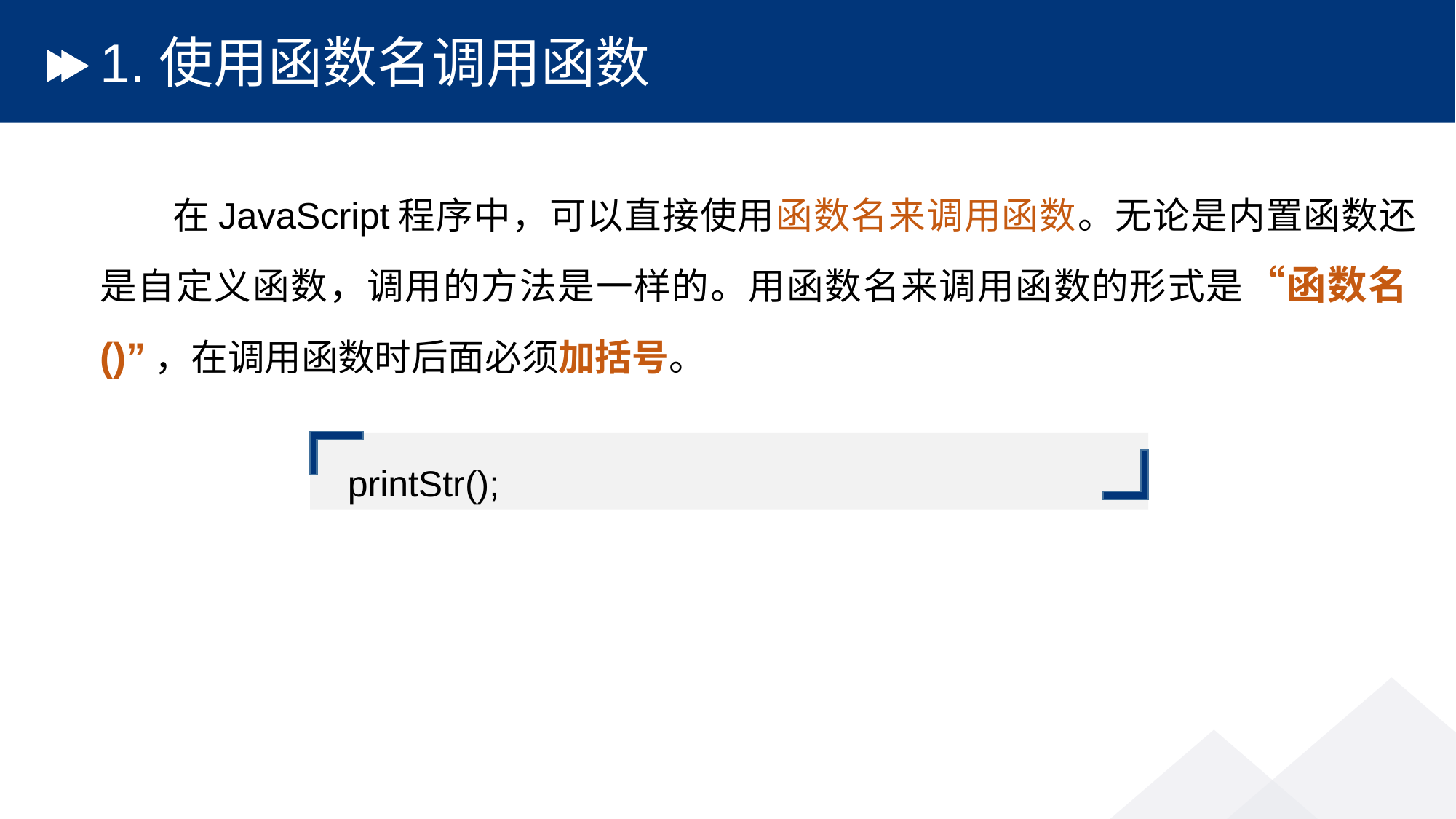

# 1.使用函数名调用函数
       在JavaScript程序中，可以直接使用函数名来调用函数。无论是内置函数还是自定义函数，调用的方法是一样的。用函数名来调用函数的形式是“函数名()”，在调用函数时后面必须加括号。

printStr();